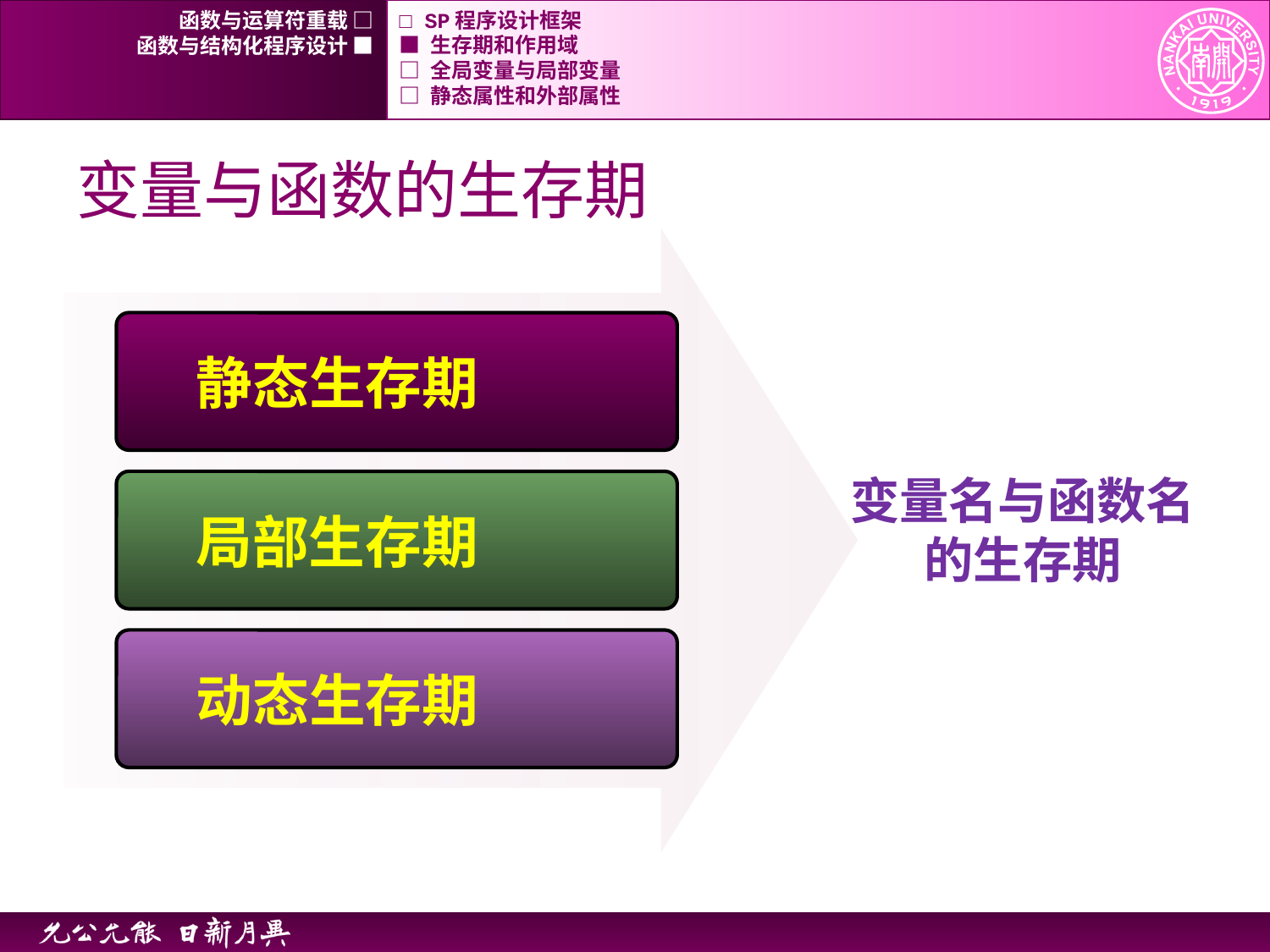

函数与运算符重载 □
□ SP程序设计框架
函数与结构化程序设计 ■
■ 生存期和作用域

□ 全局变量与局部变量

□ 静态属性和外部属性
# 变量与函数的生存期

静态生存期
变量名与函数名的生存期
局部生存期
动态生存期